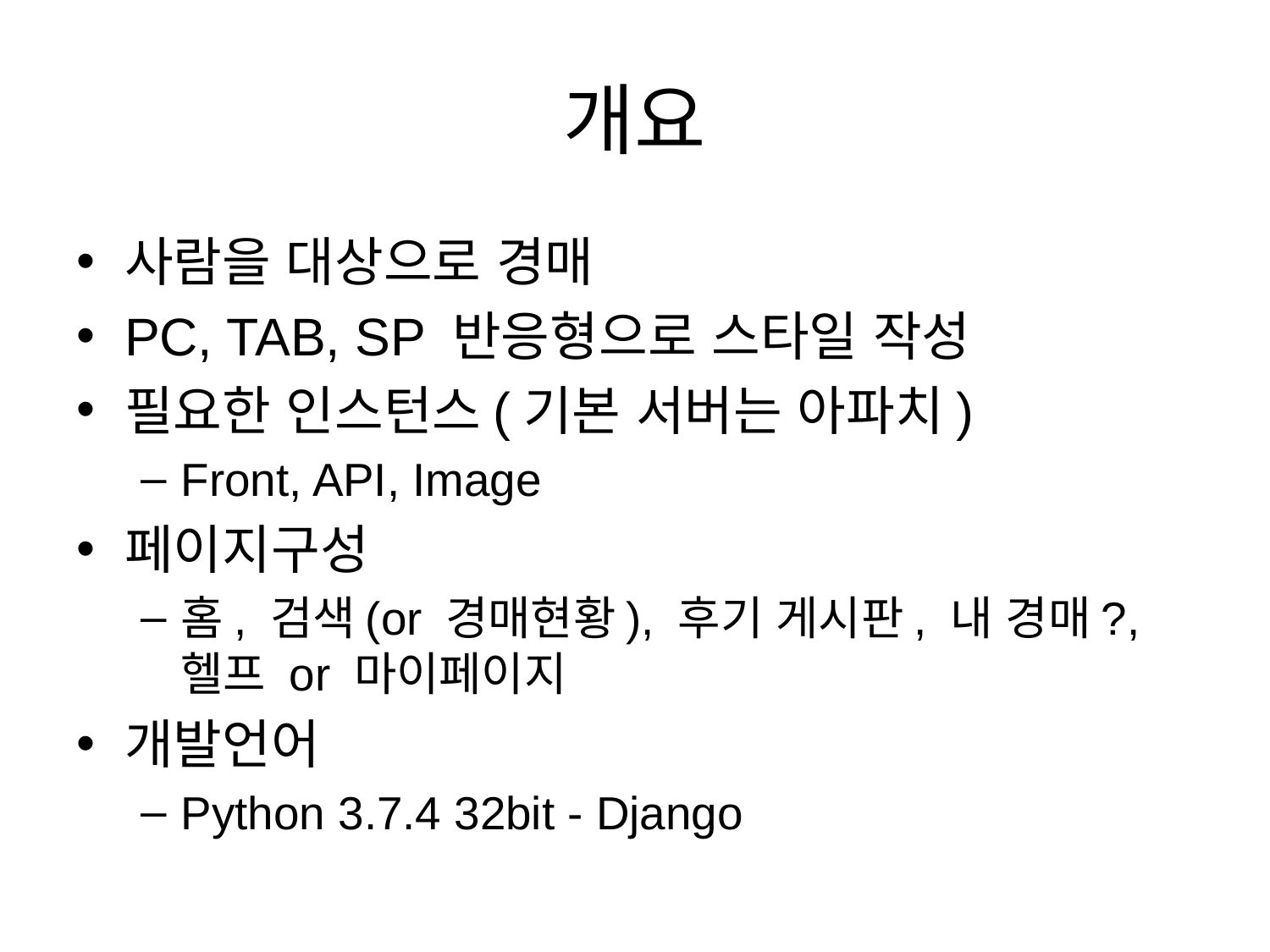

# 개요
사람을 대상으로 경매
PC, TAB, SP 반응형으로 스타일 작성
필요한 인스턴스(기본 서버는 아파치)
Front, API, Image
페이지구성
홈, 검색(or 경매현황), 후기 게시판, 내 경매?, 헬프 or 마이페이지
개발언어
Python 3.7.4 32bit - Django